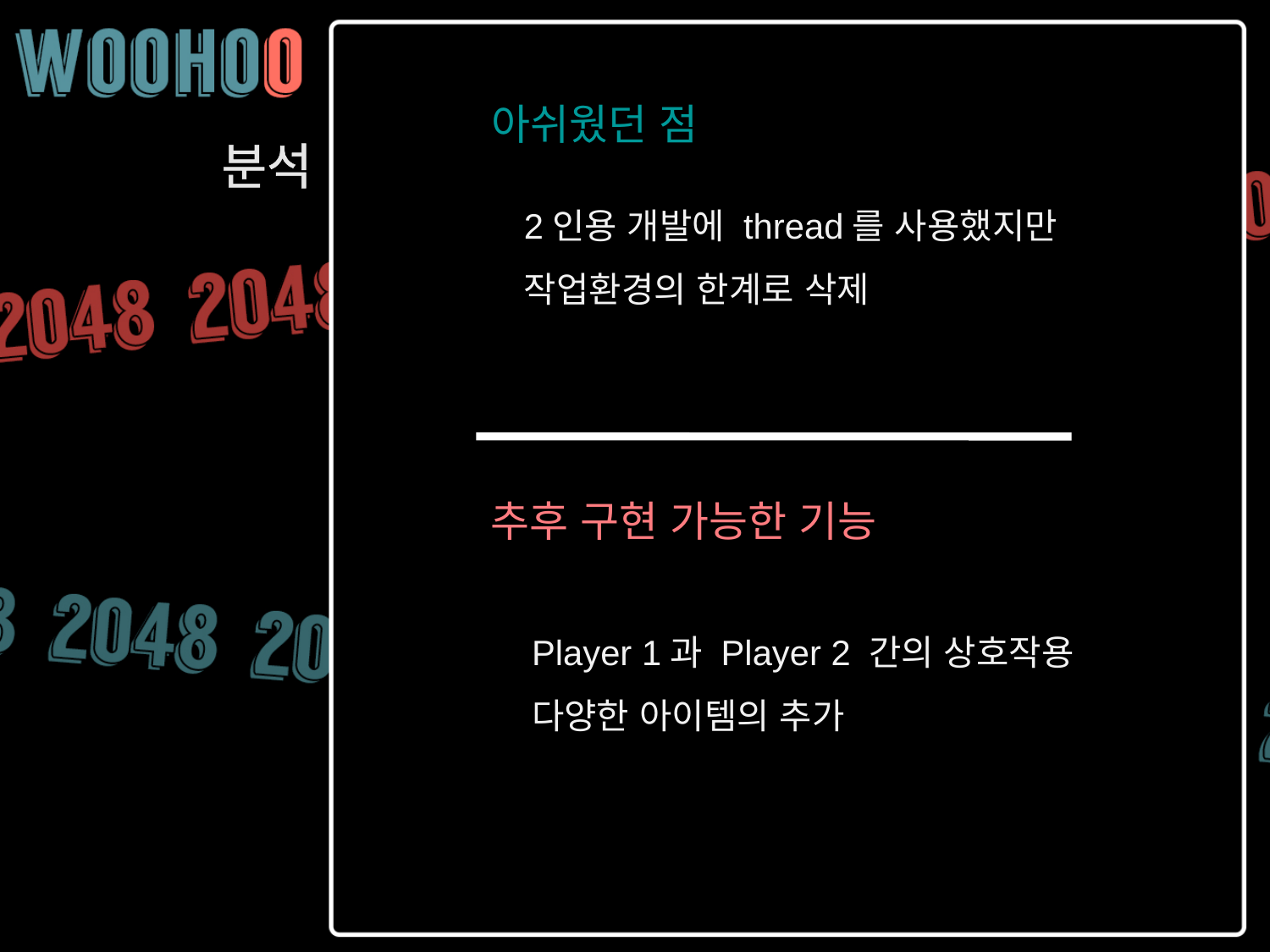

아쉬웠던 점
분석
2인용 개발에 thread를 사용했지만
작업환경의 한계로 삭제
추후 구현 가능한 기능
Player 1과 Player 2 간의 상호작용
다양한 아이템의 추가